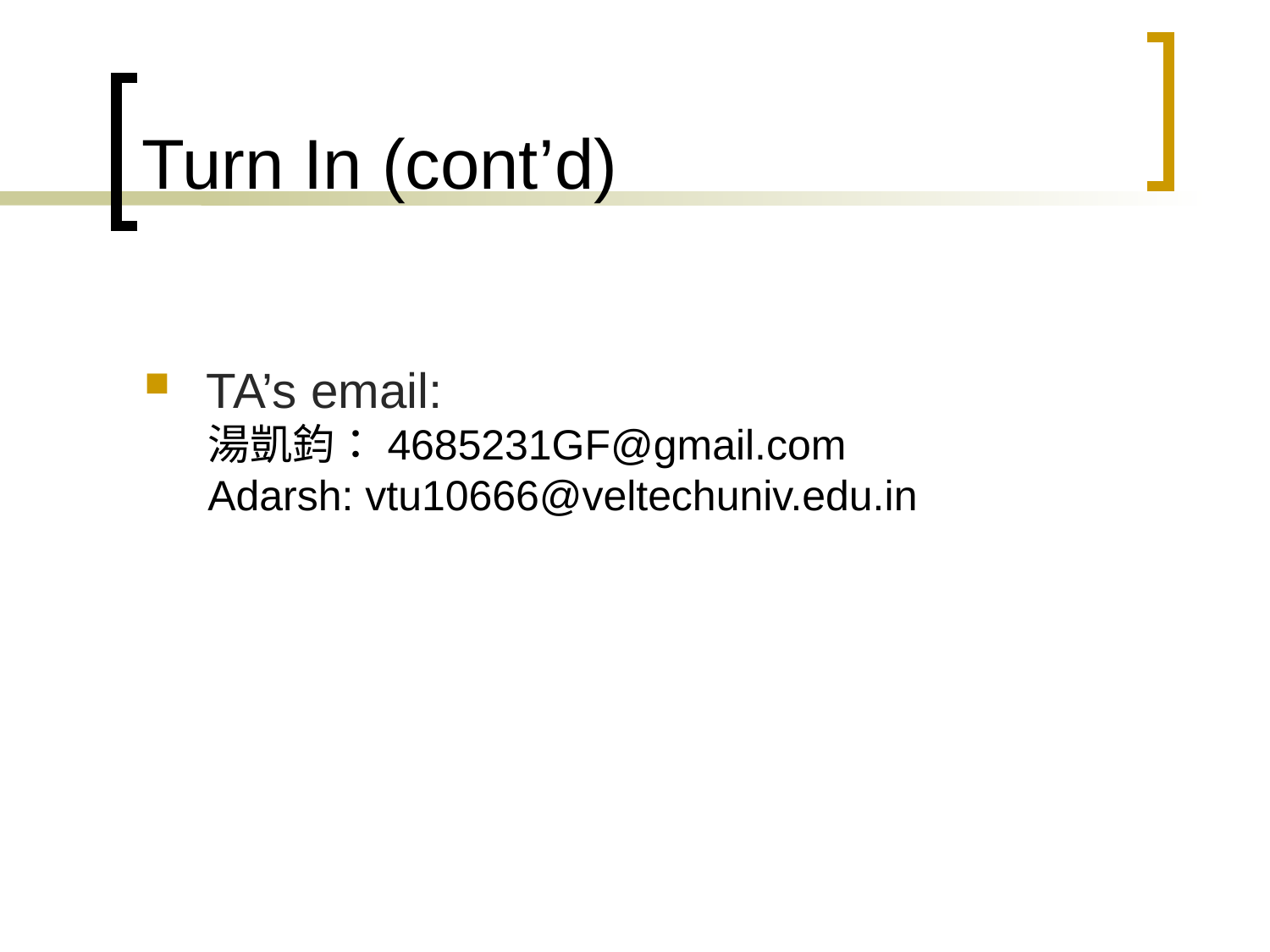

Turn In (cont’d)

TA’s email:
湯凱鈞：4685231GF@gmail.com
Adarsh: vtu10666@veltechuniv.edu.in